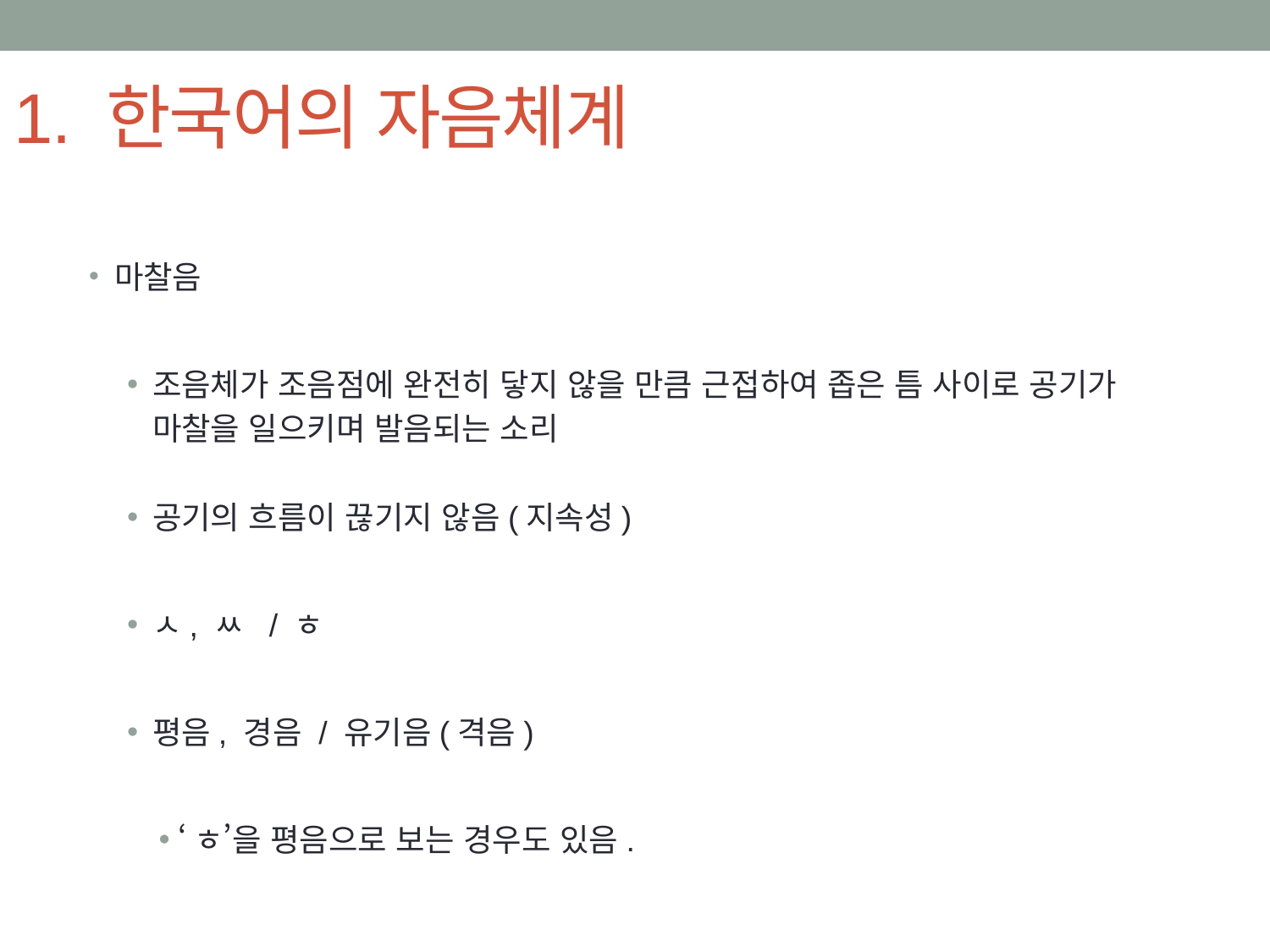

# 1. 한국어의 자음체계

마찰음

조음체가 조음점에 완전히 닿지 않을 만큼 근접하여 좁은 틈 사이로 공기가
  마찰을 일으키며 발음되는 소리

공기의 흐름이 끊기지 않음(지속성)

ㅅ, ㅆ  / ㅎ

평음, 경음 / 유기음(격음)

‘ㅎ’을 평음으로 보는 경우도 있음.